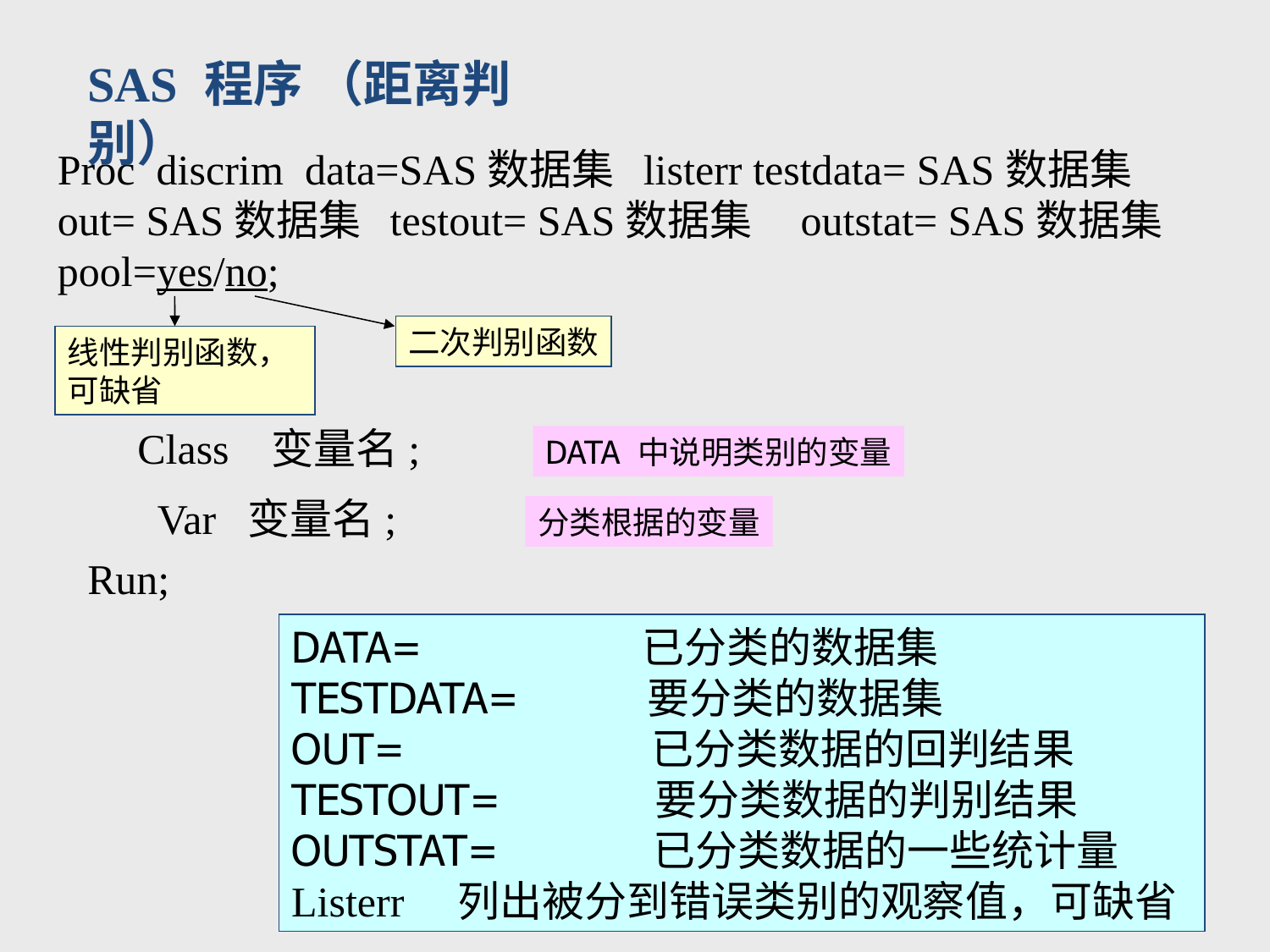

SAS 程序 （距离判别）
Proc  discrim  data=SAS数据集  listerr testdata= SAS数据集    out= SAS数据集  testout= SAS数据集    outstat= SAS数据集 pool=yes/no;

二次判别函数
线性判别函数，可缺省
Class   变量名;
DATA 中说明类别的变量
Var  变量名;
分类根据的变量
Run;
DATA=                已分类的数据集
TESTDATA=         要分类的数据集
OUT=                  已分类数据的回判结果
TESTOUT=           要分类数据的判别结果
OUTSTAT=           已分类数据的一些统计量
Listerr    列出被分到错误类别的观察值，可缺省